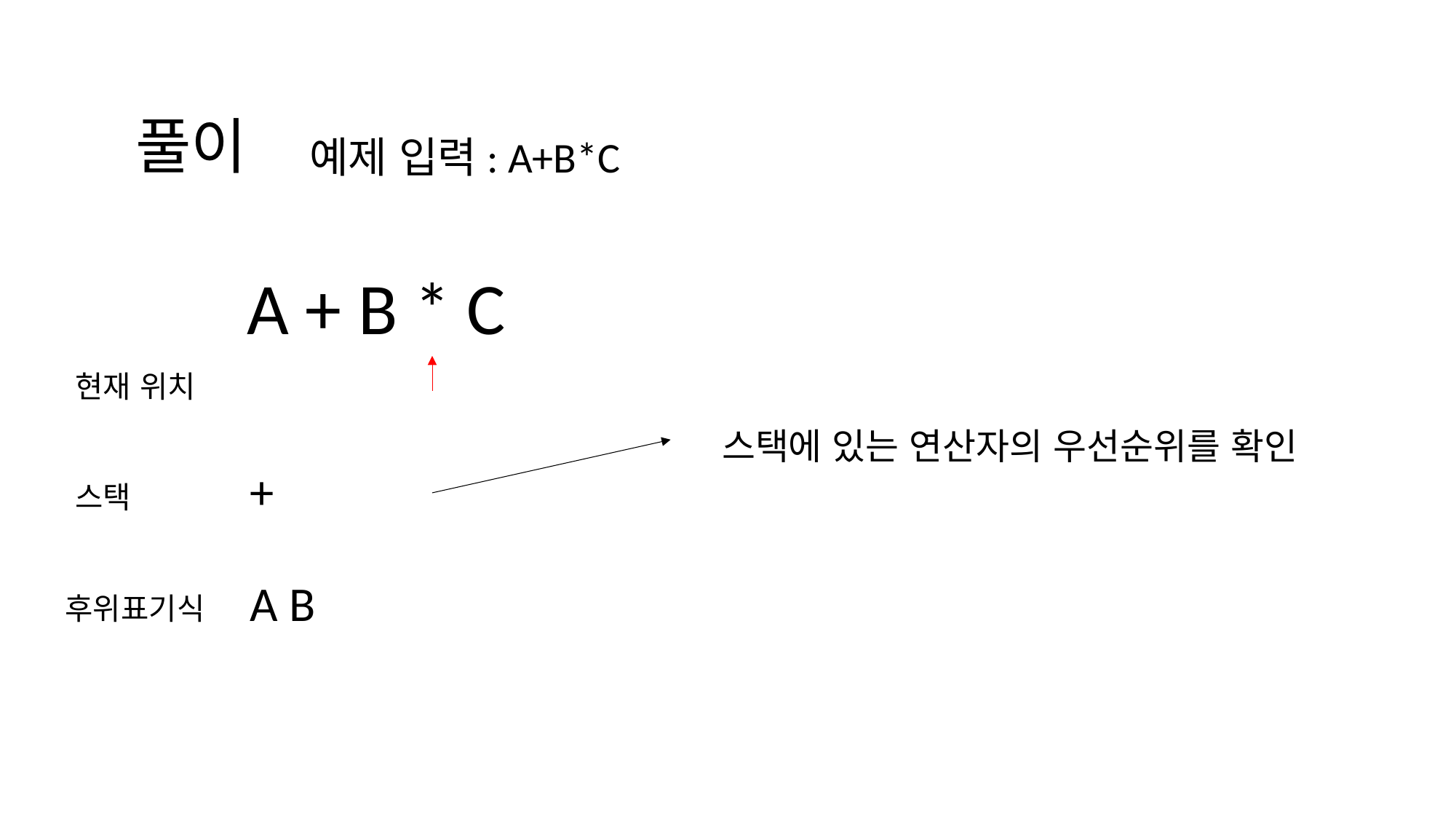

풀이
예제 입력: A+B*C
A + B * C
현재 위치
스택에 있는 연산자의 우선순위를 확인
+
스택
A B
후위표기식